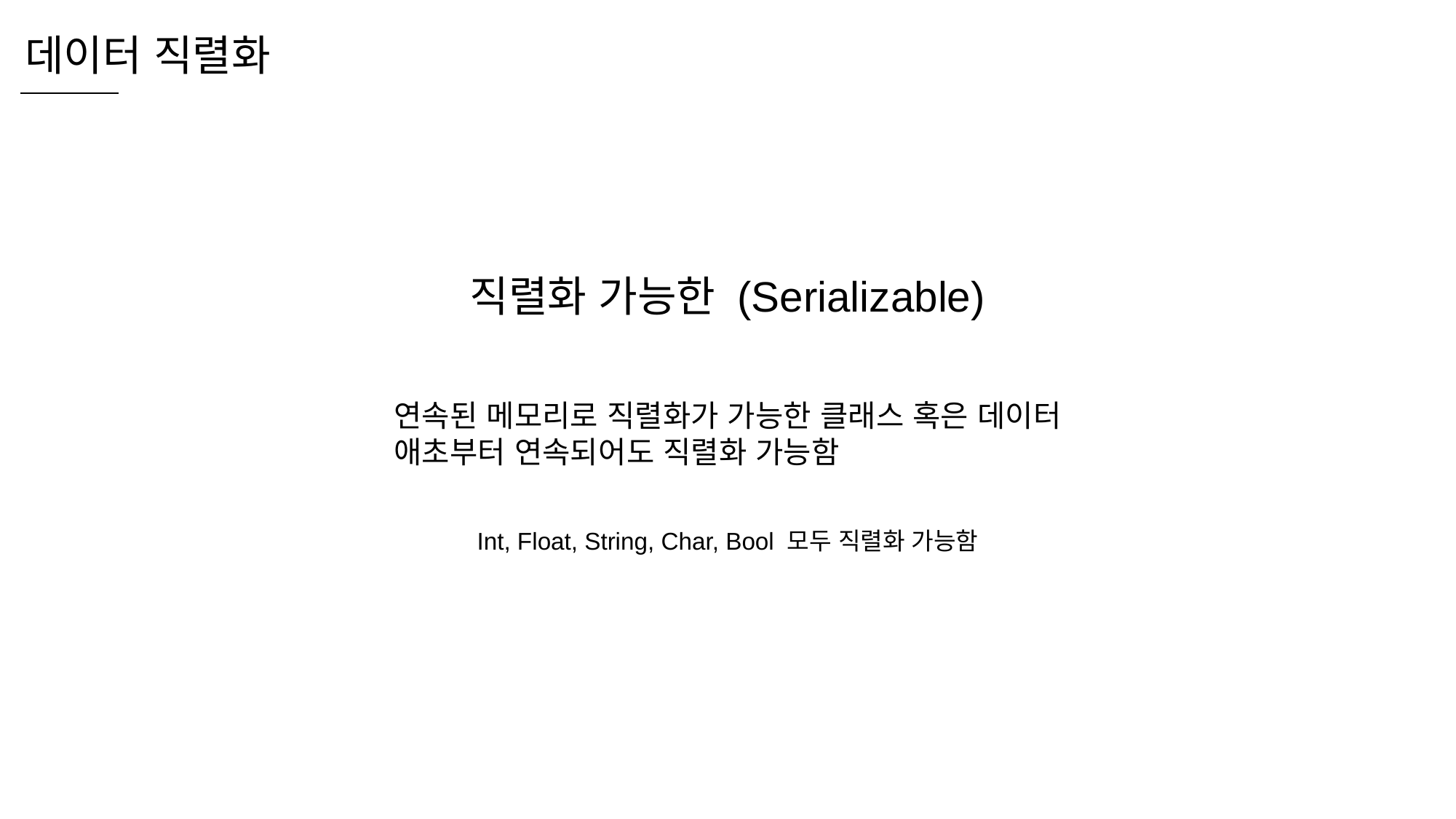

데이터 직렬화
직렬화 가능한 (Serializable)
연속된 메모리로 직렬화가 가능한 클래스 혹은 데이터
애초부터 연속되어도 직렬화 가능함
Int, Float, String, Char, Bool 모두 직렬화 가능함